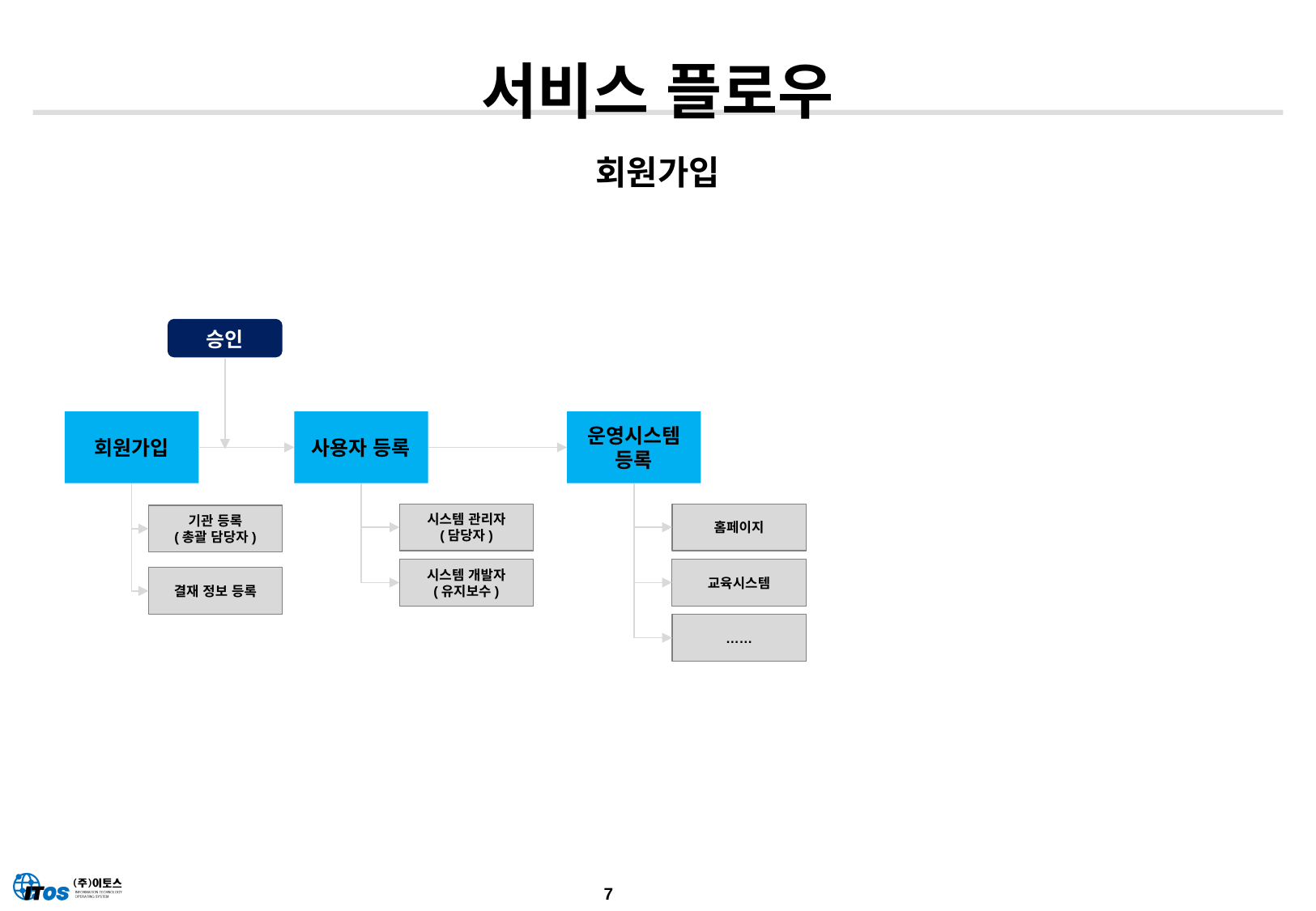

서비스 플로우
회원가입
승인
운영시스템 등록
회원가입
사용자 등록
시스템 관리자
(담당자)
홈페이지
기관 등록
(총괄 담당자)
시스템 개발자
(유지보수)
교육시스템
결재 정보 등록
……